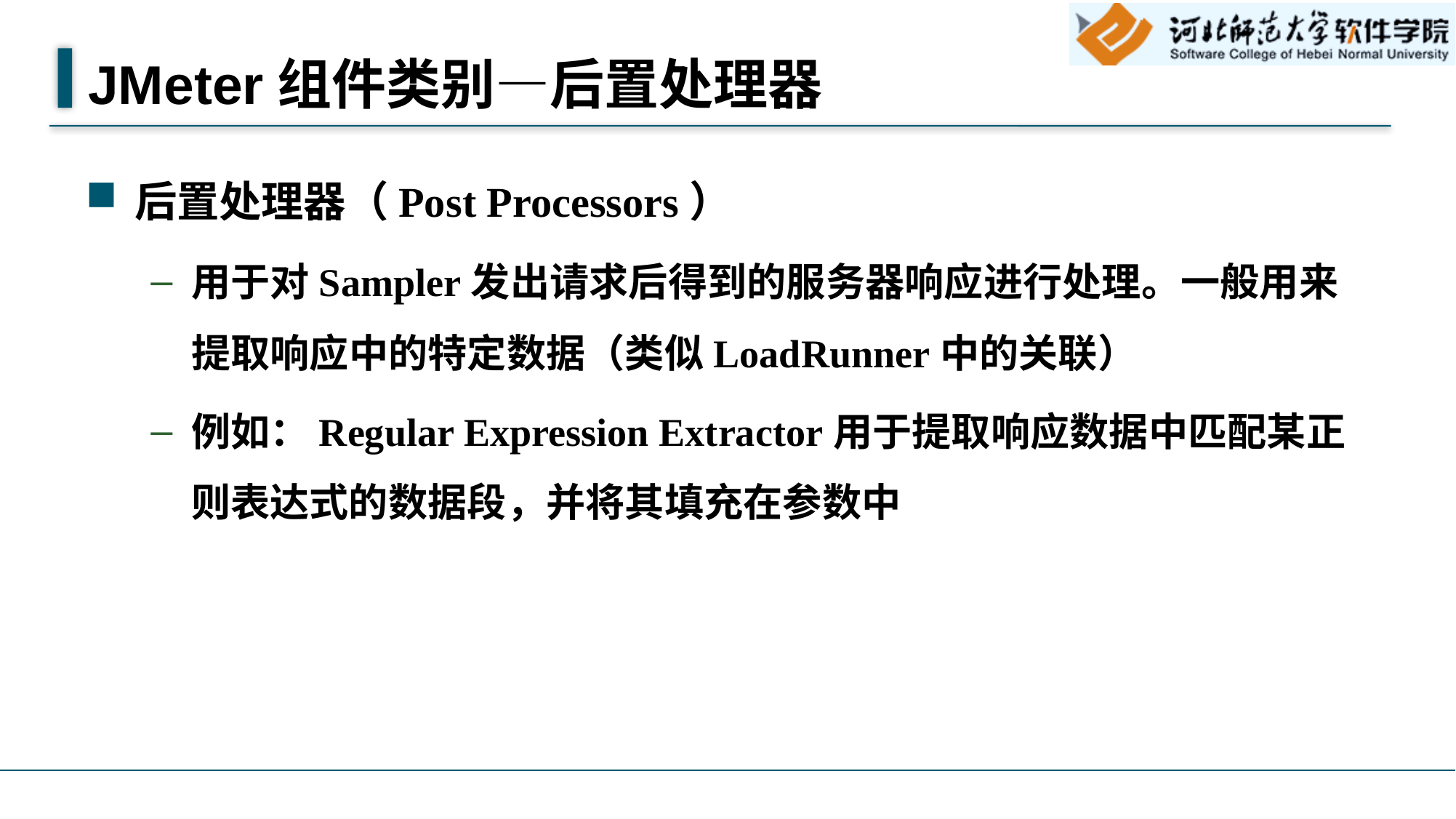

# JMeter组件类别—后置处理器
后置处理器（Post Processors）
用于对Sampler发出请求后得到的服务器响应进行处理。一般用来提取响应中的特定数据（类似LoadRunner中的关联）
例如：Regular Expression Extractor用于提取响应数据中匹配某正则表达式的数据段，并将其填充在参数中